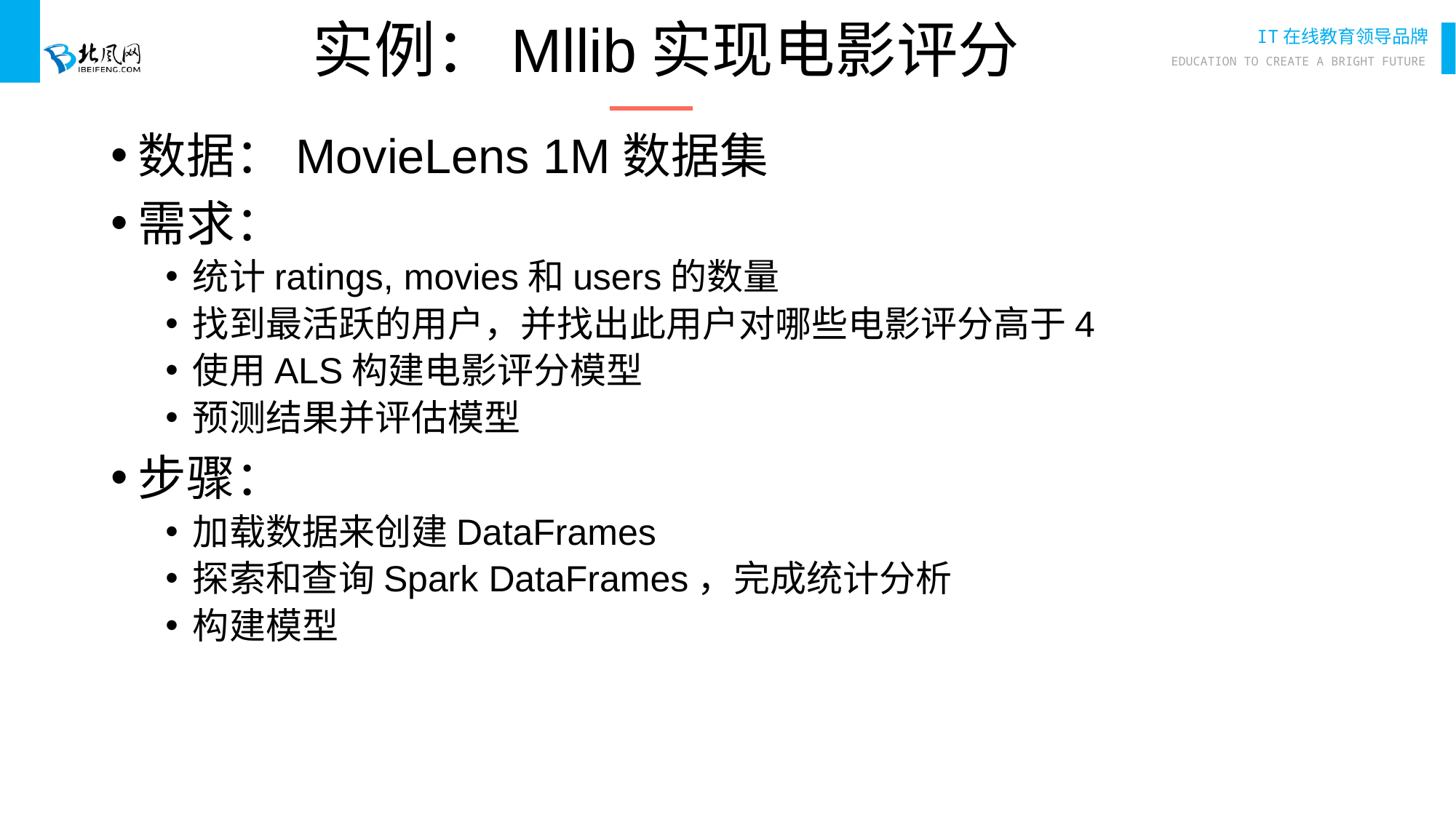

# 实例：Mllib实现电影评分
数据：MovieLens 1M数据集
需求：
统计ratings, movies和users的数量
找到最活跃的用户，并找出此用户对哪些电影评分高于4
使用ALS构建电影评分模型
预测结果并评估模型
步骤：
加载数据来创建DataFrames
探索和查询Spark DataFrames，完成统计分析
构建模型